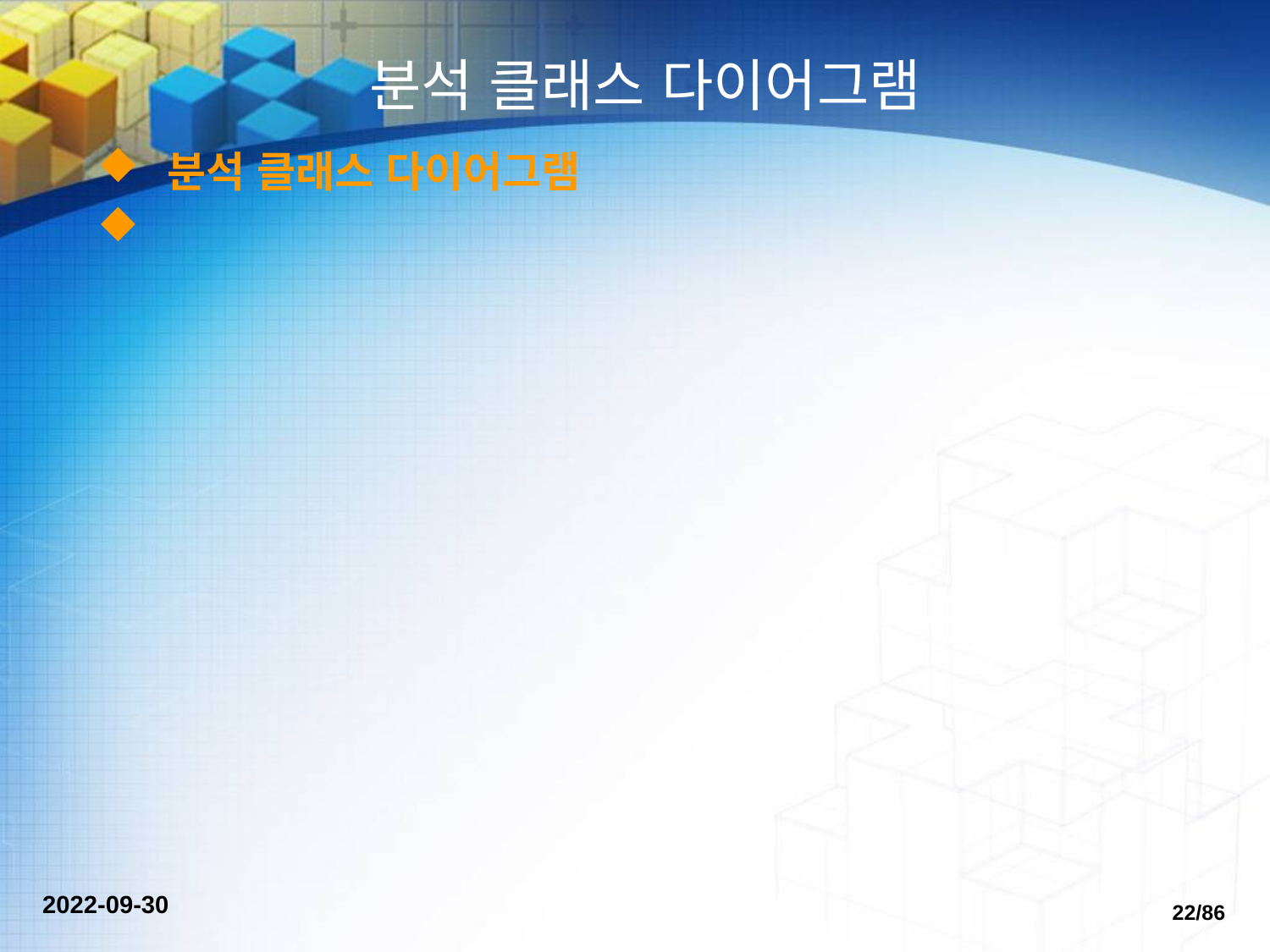

# 분석 클래스 다이어그램
 분석 클래스 다이어그램

2022-09-30
22/86